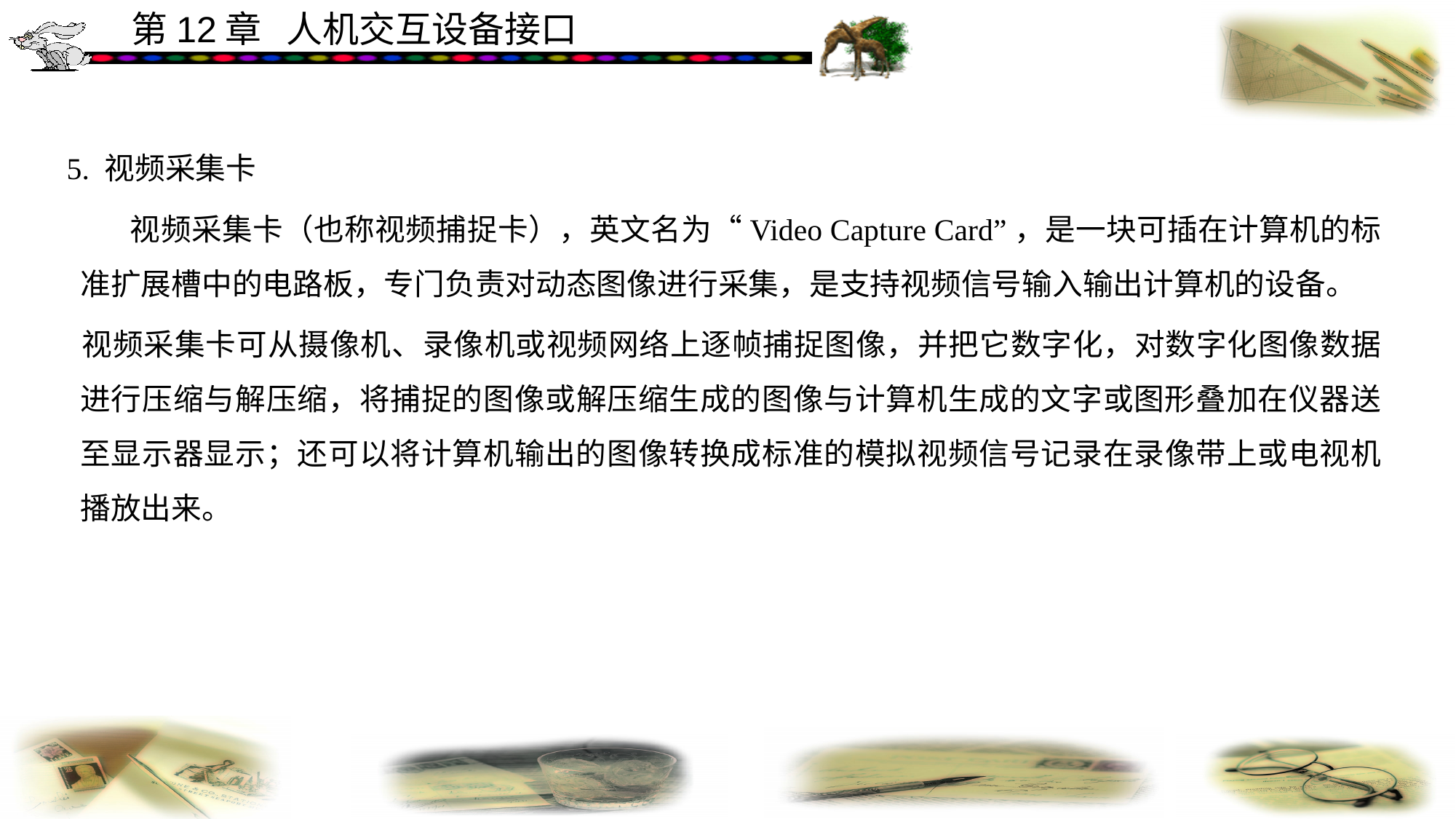

5. 视频采集卡
        视频采集卡（也称视频捕捉卡），英文名为“Video Capture Card”，是一块可插在计算机的标准扩展槽中的电路板，专门负责对动态图像进行采集，是支持视频信号输入输出计算机的设备。
 视频采集卡可从摄像机、录像机或视频网络上逐帧捕捉图像，并把它数字化，对数字化图像数据进行压缩与解压缩，将捕捉的图像或解压缩生成的图像与计算机生成的文字或图形叠加在仪器送至显示器显示；还可以将计算机输出的图像转换成标准的模拟视频信号记录在录像带上或电视机播放出来。